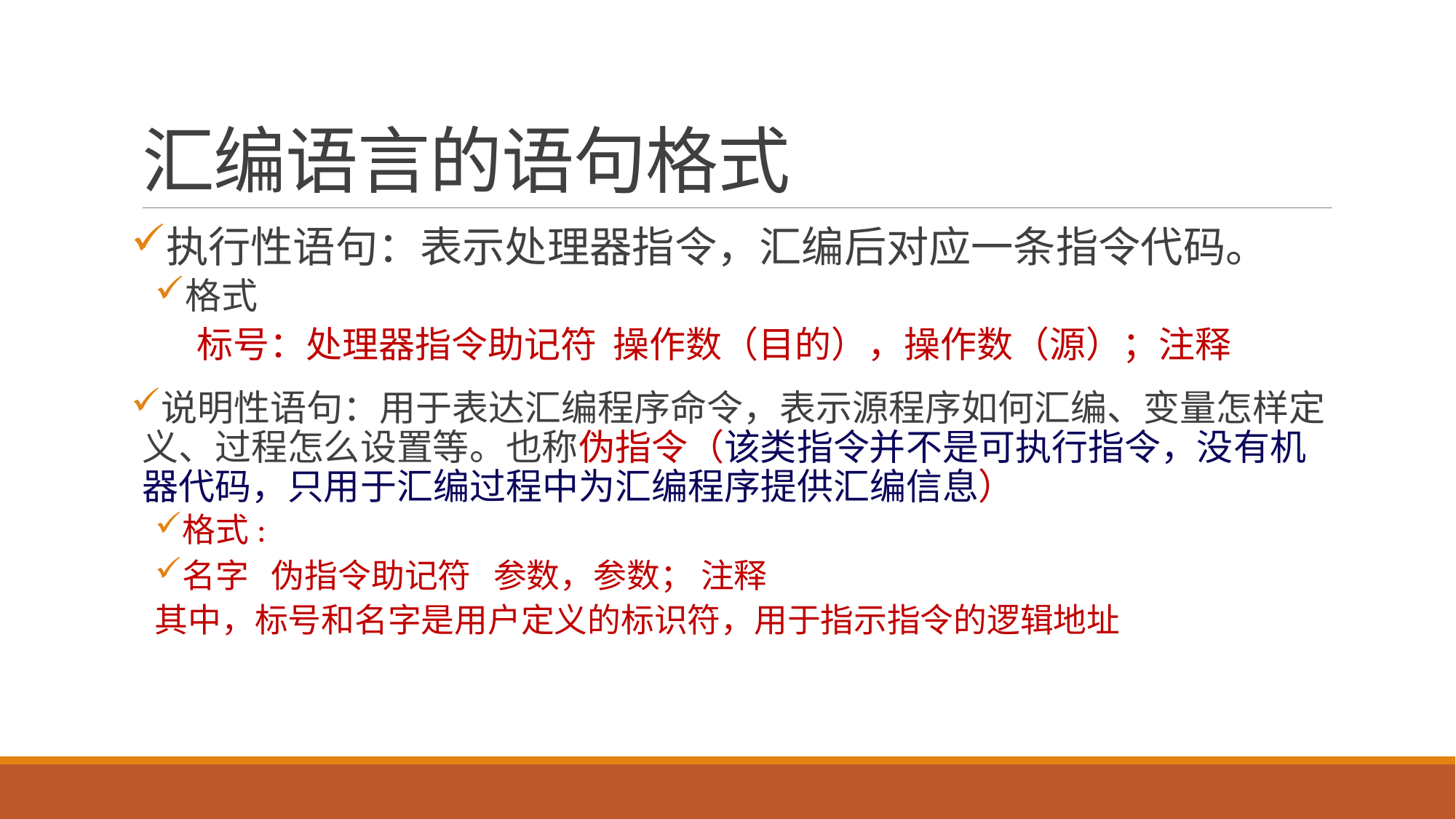

# 汇编语言的语句格式
执行性语句：表示处理器指令，汇编后对应一条指令代码。
格式
    标号：处理器指令助记符  操作数（目的），操作数（源）；注释
说明性语句：用于表达汇编程序命令，表示源程序如何汇编、变量怎样定义、过程怎么设置等。也称伪指令（该类指令并不是可执行指令，没有机器代码，只用于汇编过程中为汇编程序提供汇编信息）
格式:
名字   伪指令助记符   参数，参数； 注释
其中，标号和名字是用户定义的标识符，用于指示指令的逻辑地址